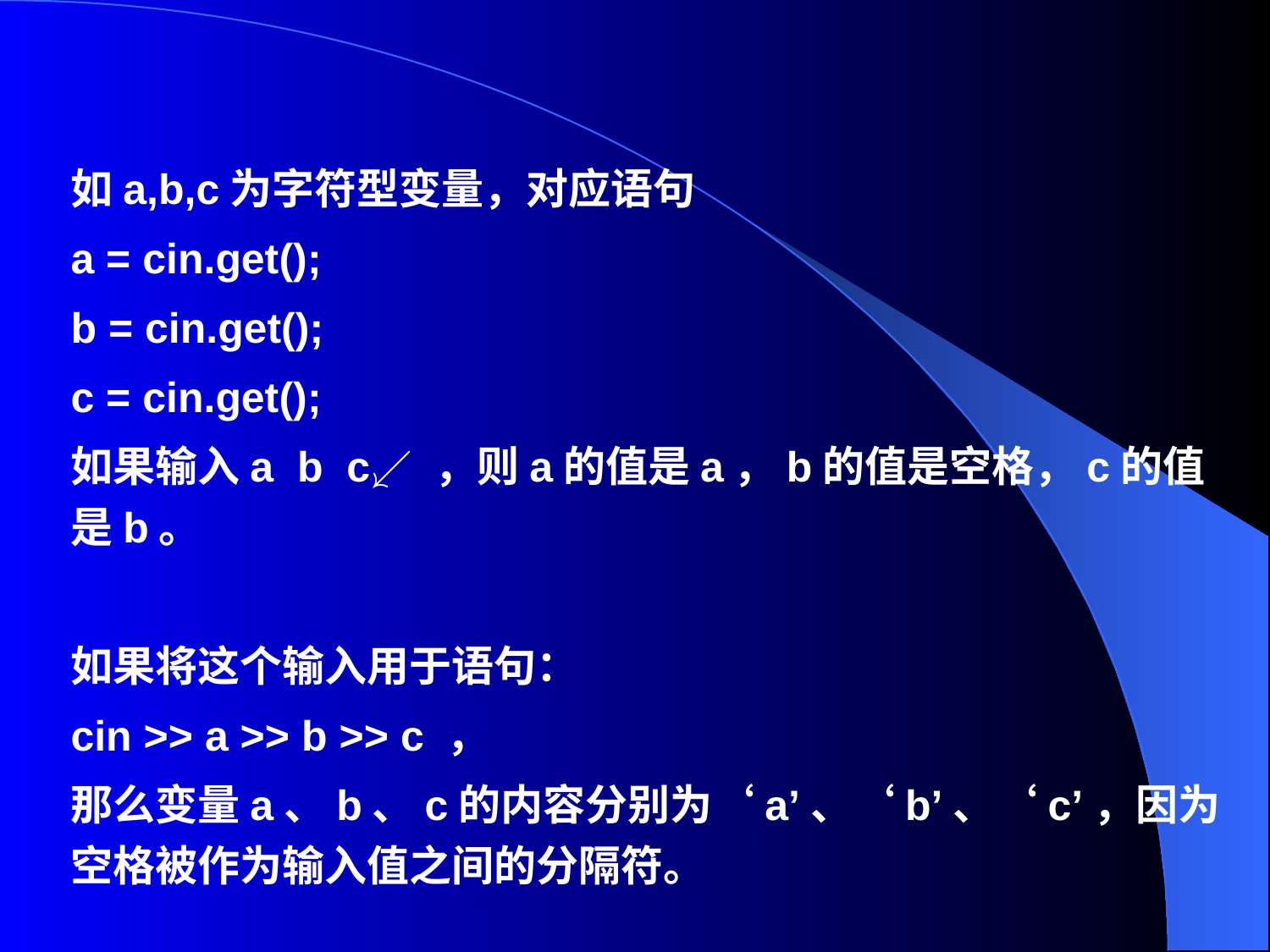

如a,b,c为字符型变量，对应语句
a = cin.get();
b = cin.get();
c = cin.get();
如果输入a  b  c↙ ，则a的值是a，b的值是空格，c的值是b。

如果将这个输入用于语句：
cin >> a >> b >> c ，
那么变量a、b、c的内容分别为‘a’、‘b’、‘c’，因为空格被作为输入值之间的分隔符。